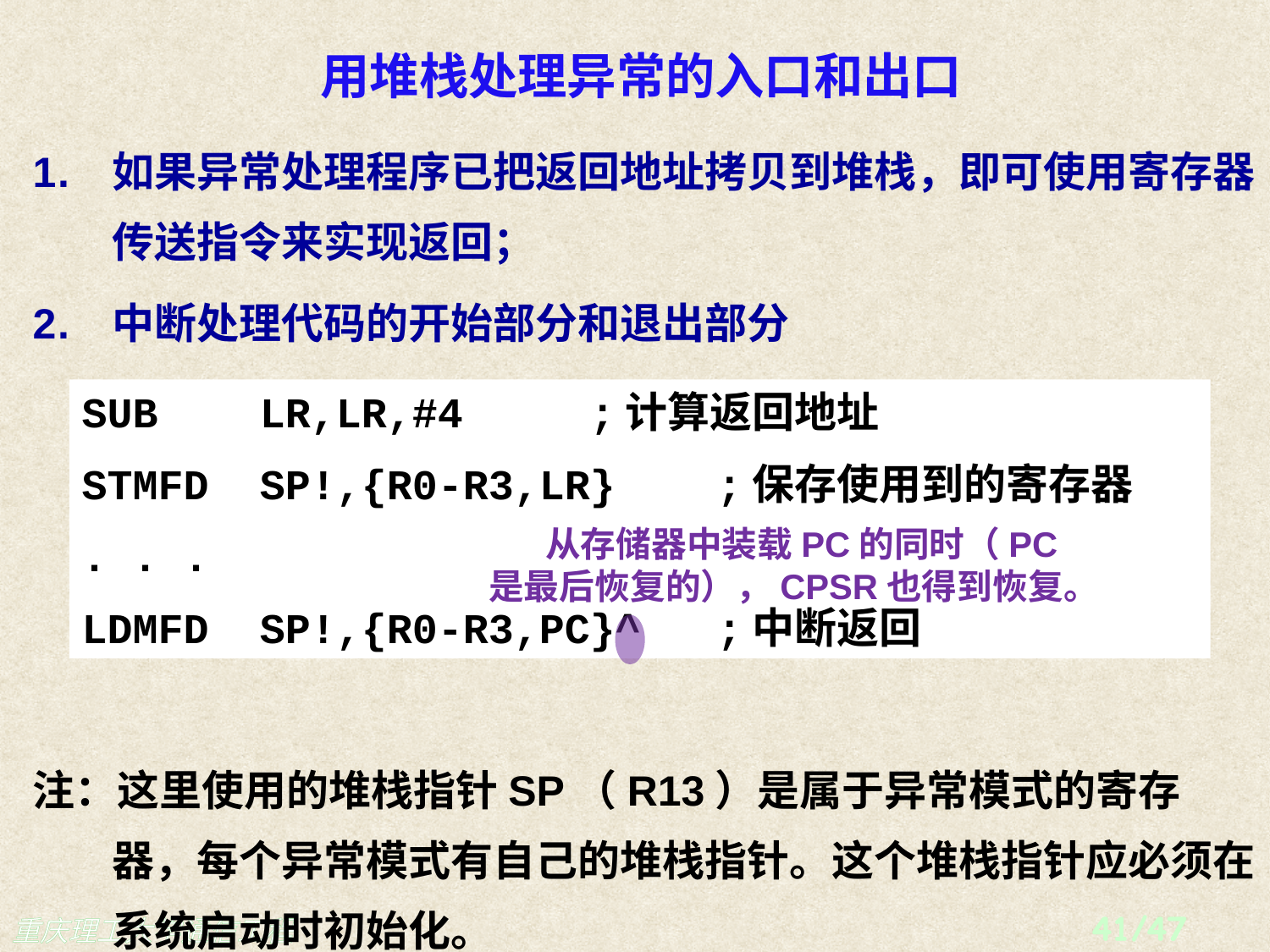

# 用堆栈处理异常的入口和出口
如果异常处理程序已把返回地址拷贝到堆栈，即可使用寄存器传送指令来实现返回；
中断处理代码的开始部分和退出部分

注：这里使用的堆栈指针SP（R13）是属于异常模式的寄存器，每个异常模式有自己的堆栈指针。这个堆栈指针应必须在系统启动时初始化。
SUB    LR,LR,#4	;计算返回地址
STMFD  SP!,{R0-R3,LR}	;保存使用到的寄存器
. . .
LDMFD  SP!,{R0-R3,PC}^	;中断返回
      从存储器中装载PC的同时（PC是最后恢复的），CPSR也得到恢复。